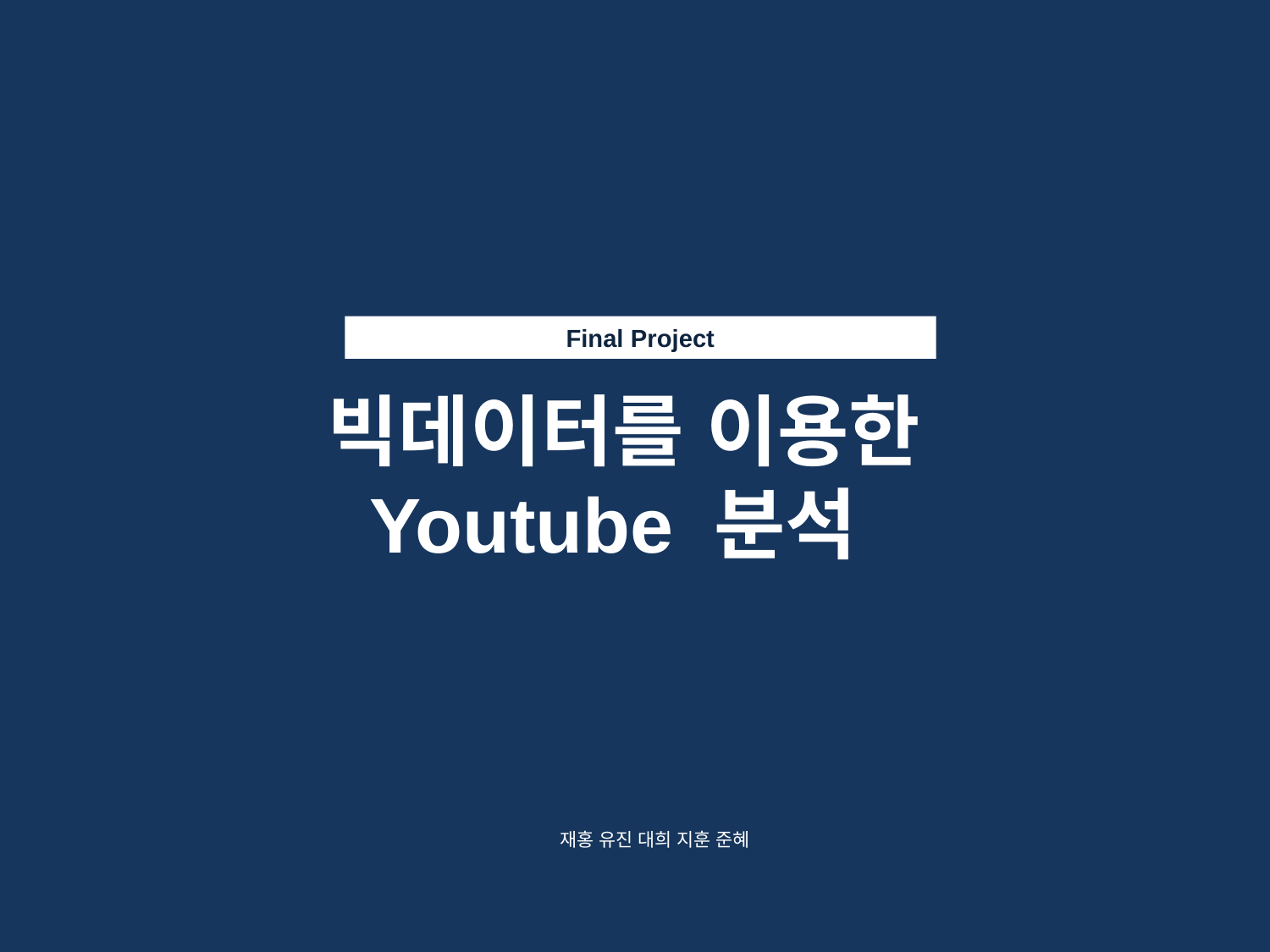

Final Project
빅데이터를 이용한
Youtube 분석

재홍 유진 대희 지훈 준혜